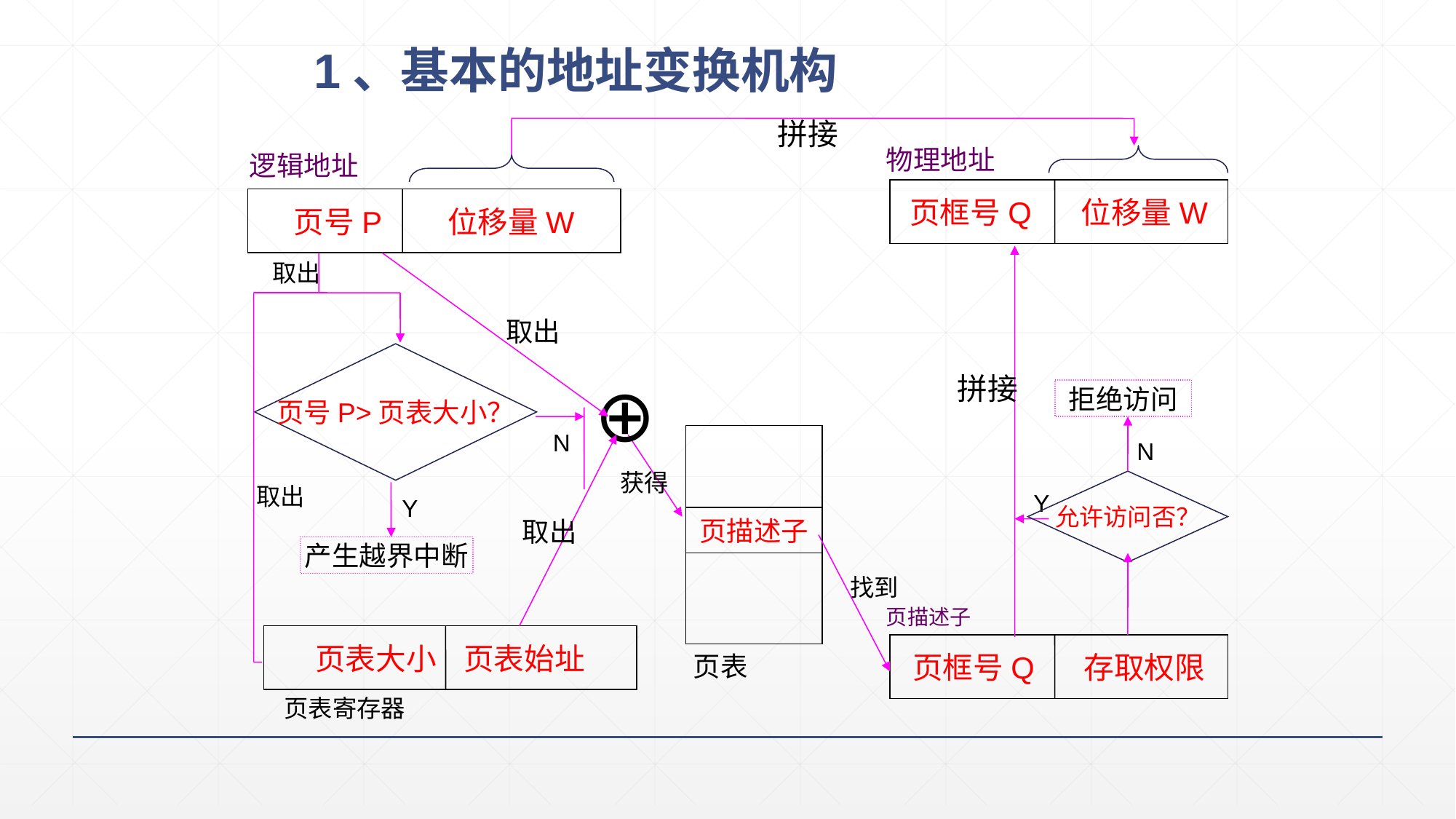

1、基本的地址变换机构

拼接

拼接
Y

物理地址
页框号Q     位移量W

逻辑地址
页号P       位移量W

页表大小    页表始址

  页表寄存器

取出
取出

取出

N

取出
⊕
页号P>页表大小？
拒绝访问

N

页描述子
页表

获得
允许访问否？

Y
产生越界中断

找到
页描述子
页框号Q     存取权限